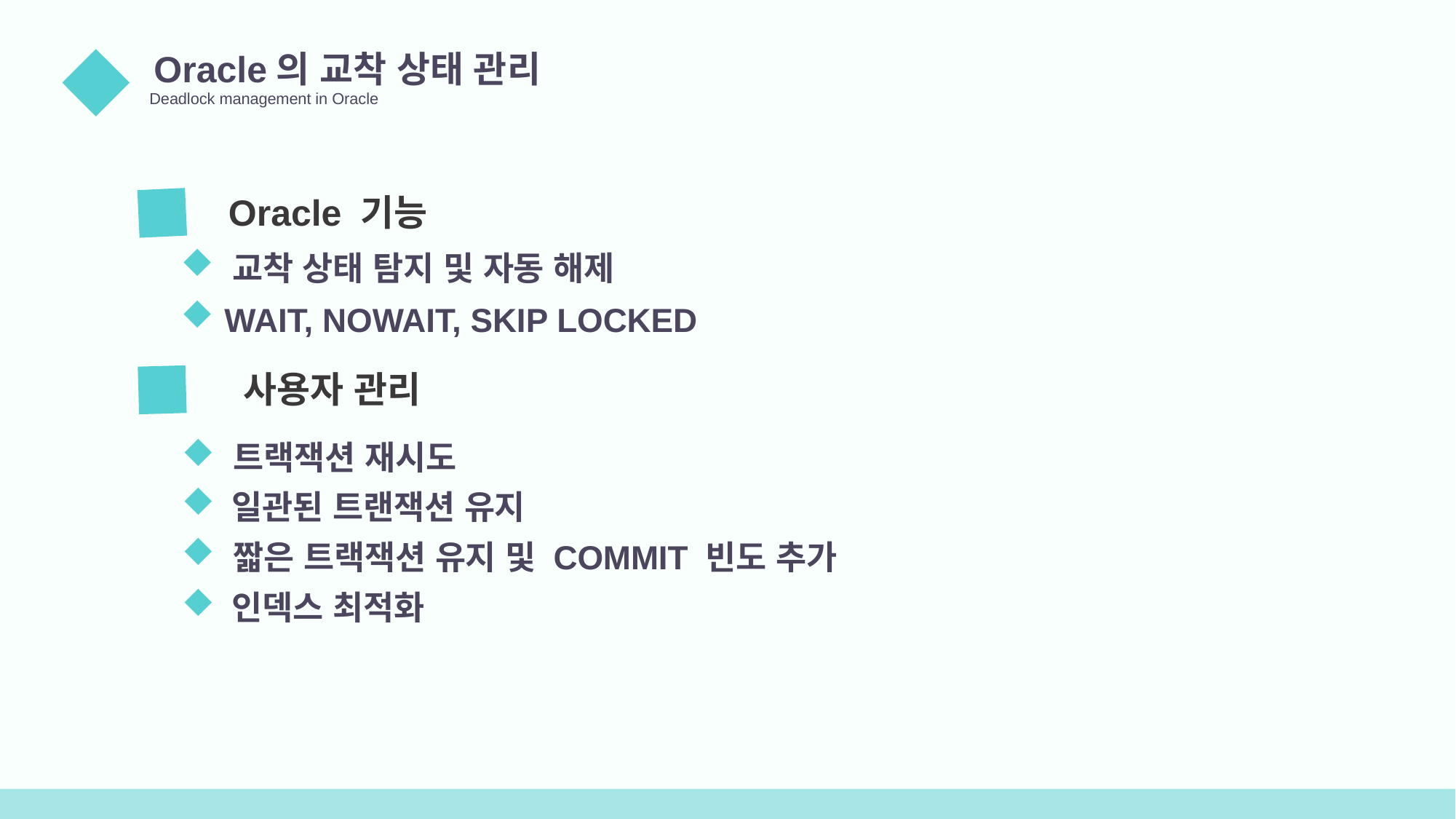

Oracle의 교착 상태 관리
Deadlock management in Oracle

04

01    Oracle 기능
 교착 상태 탐지 및 자동 해제
 WAIT, NOWAIT, SKIP LOCKED

02    사용자 관리
 트랙잭션 재시도
 일관된 트랜잭션 유지
 짧은 트랙잭션 유지 및 COMMIT 빈도 추가
 인덱스 최적화